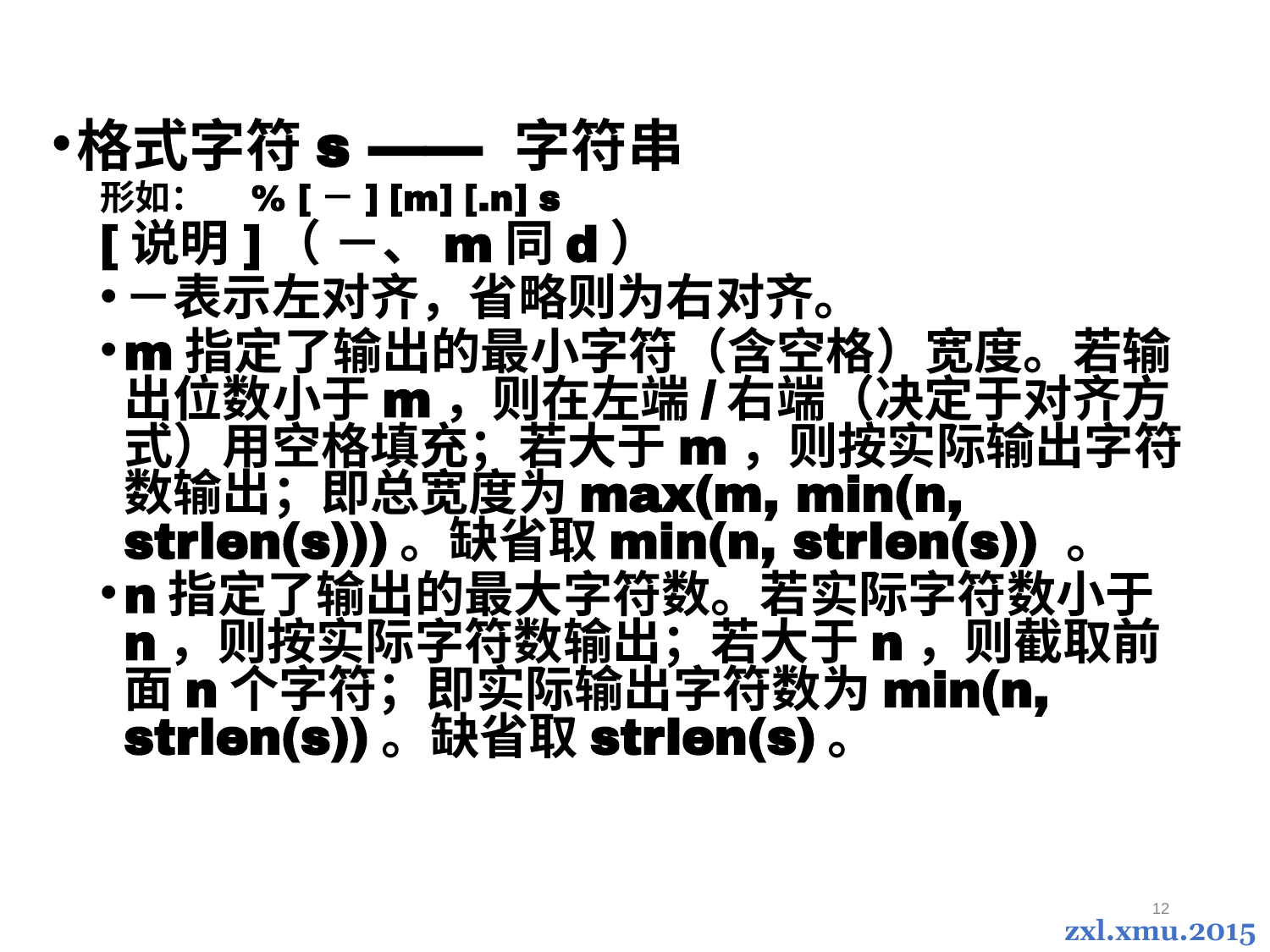

格式字符s —— 字符串
形如：	% [－] [m] [.n] s
[说明]（ －、m同d）
－表示左对齐，省略则为右对齐。
m指定了输出的最小字符（含空格）宽度。若输出位数小于m，则在左端/右端（决定于对齐方式）用空格填充；若大于m，则按实际输出字符数输出；即总宽度为max(m, min(n, strlen(s)))。缺省取min(n, strlen(s)) 。
n指定了输出的最大字符数。若实际字符数小于n，则按实际字符数输出；若大于n，则截取前面n个字符；即实际输出字符数为min(n, strlen(s))。缺省取strlen(s)。

12